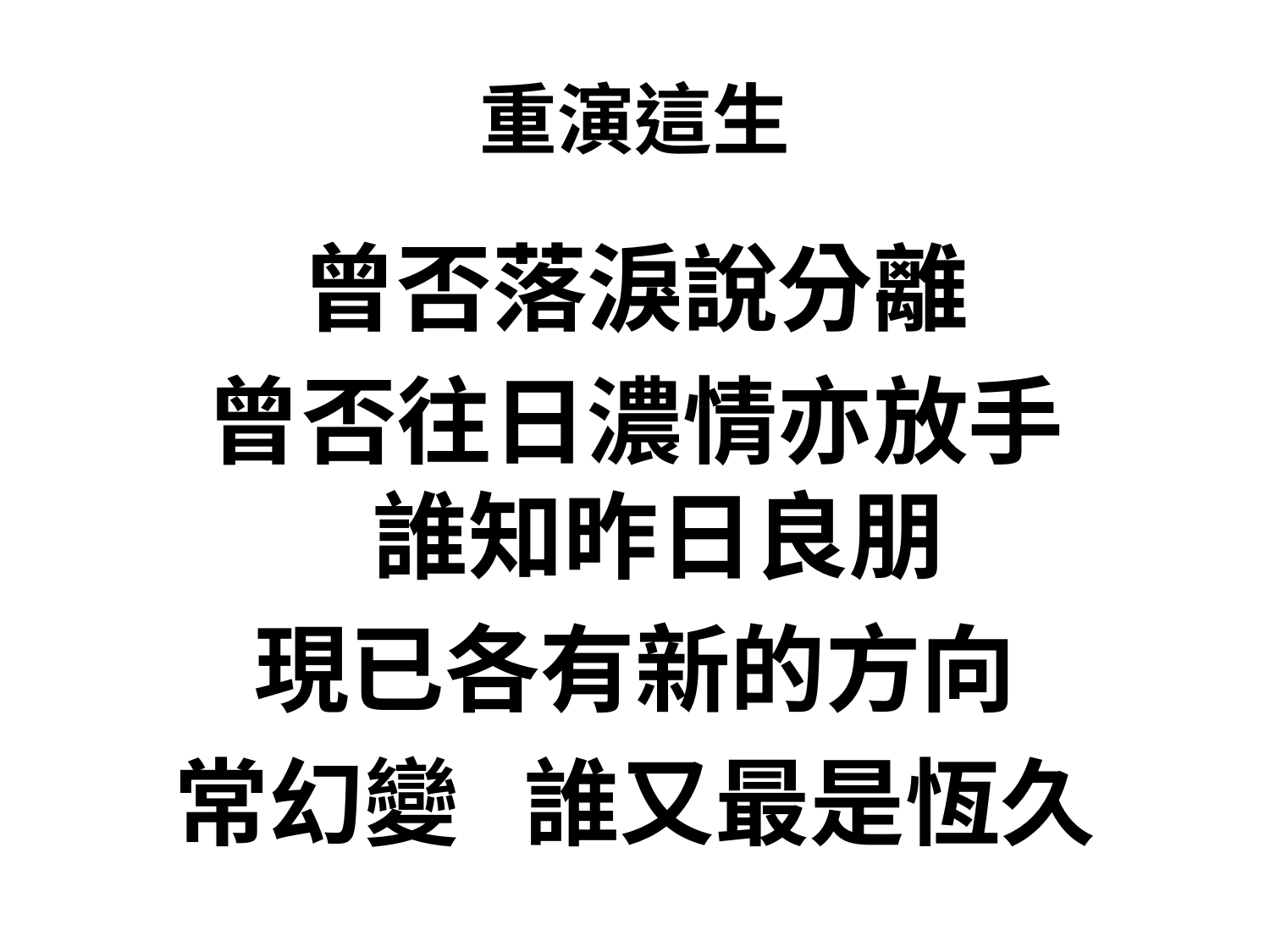

# 重演這生
曾否落淚說分離
曾否往日濃情亦放手
誰知昨日良朋
現已各有新的方向
常幻變   誰又最是恆久